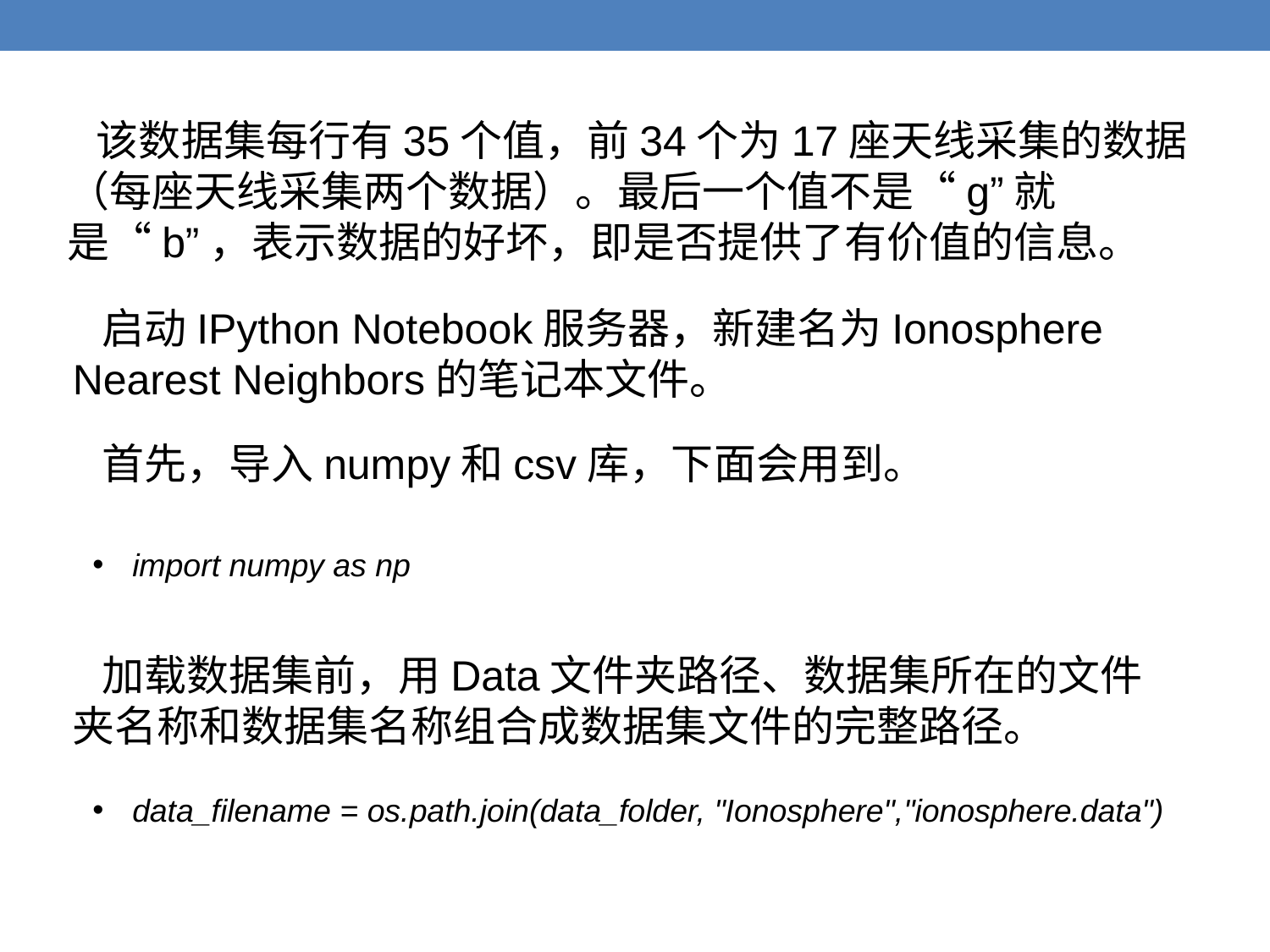

该数据集每行有35个值，前34个为17座天线采集的数据（每座天线采集两个数据）。最后一个值不是“g”就是“b”，表示数据的好坏，即是否提供了有价值的信息。
  启动IPython Notebook服务器，新建名为Ionosphere Nearest Neighbors的笔记本文件。
  首先，导入numpy和csv库，下面会用到。
import numpy as np
  加载数据集前，用Data文件夹路径、数据集所在的文件夹名称和数据集名称组合成数据集文件的完整路径。
data_filename = os.path.join(data_folder, "Ionosphere","ionosphere.data")